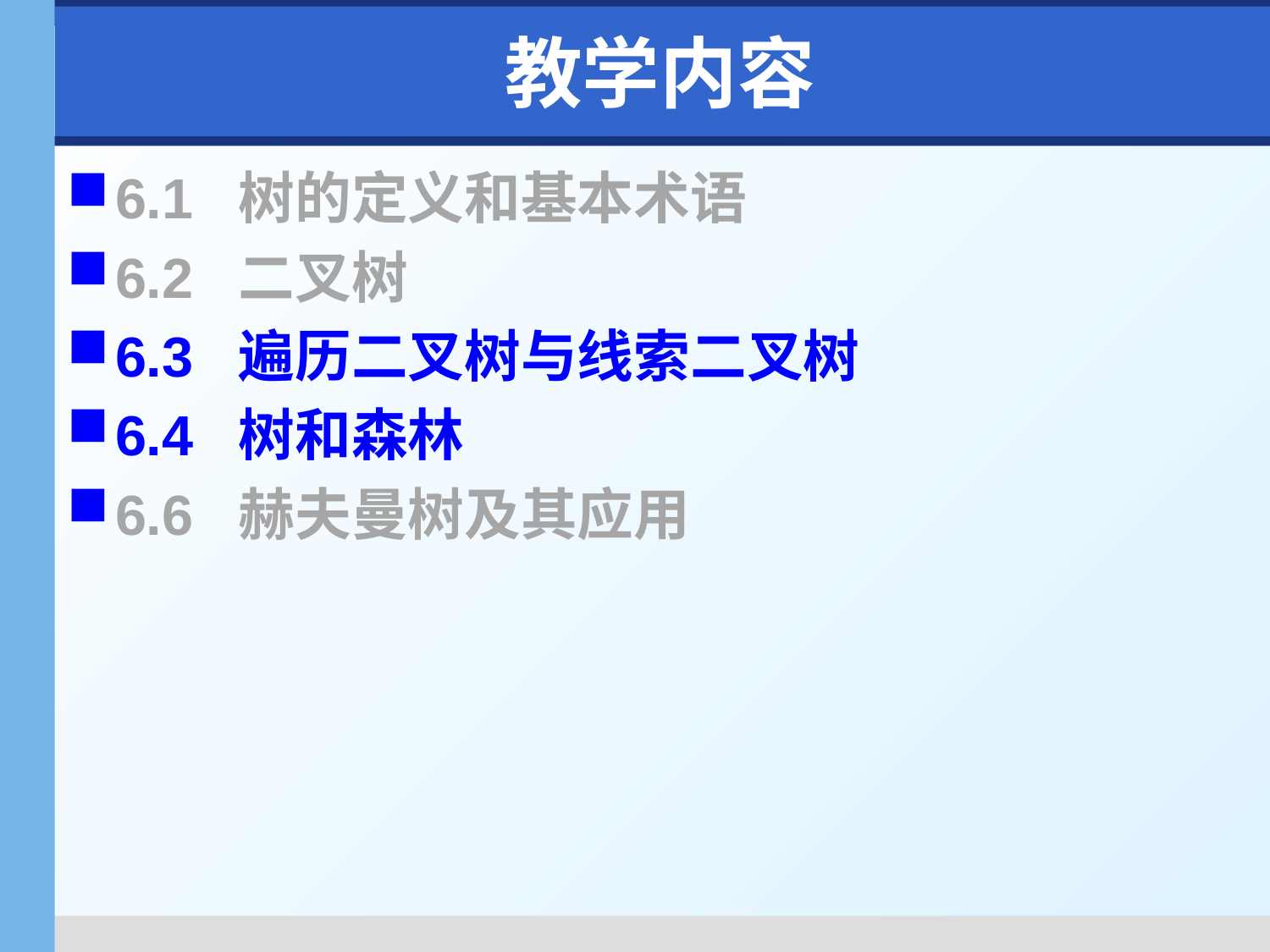

# 教学内容
6.1  树的定义和基本术语
6.2  二叉树
6.3  遍历二叉树与线索二叉树
6.4  树和森林
6.6  赫夫曼树及其应用